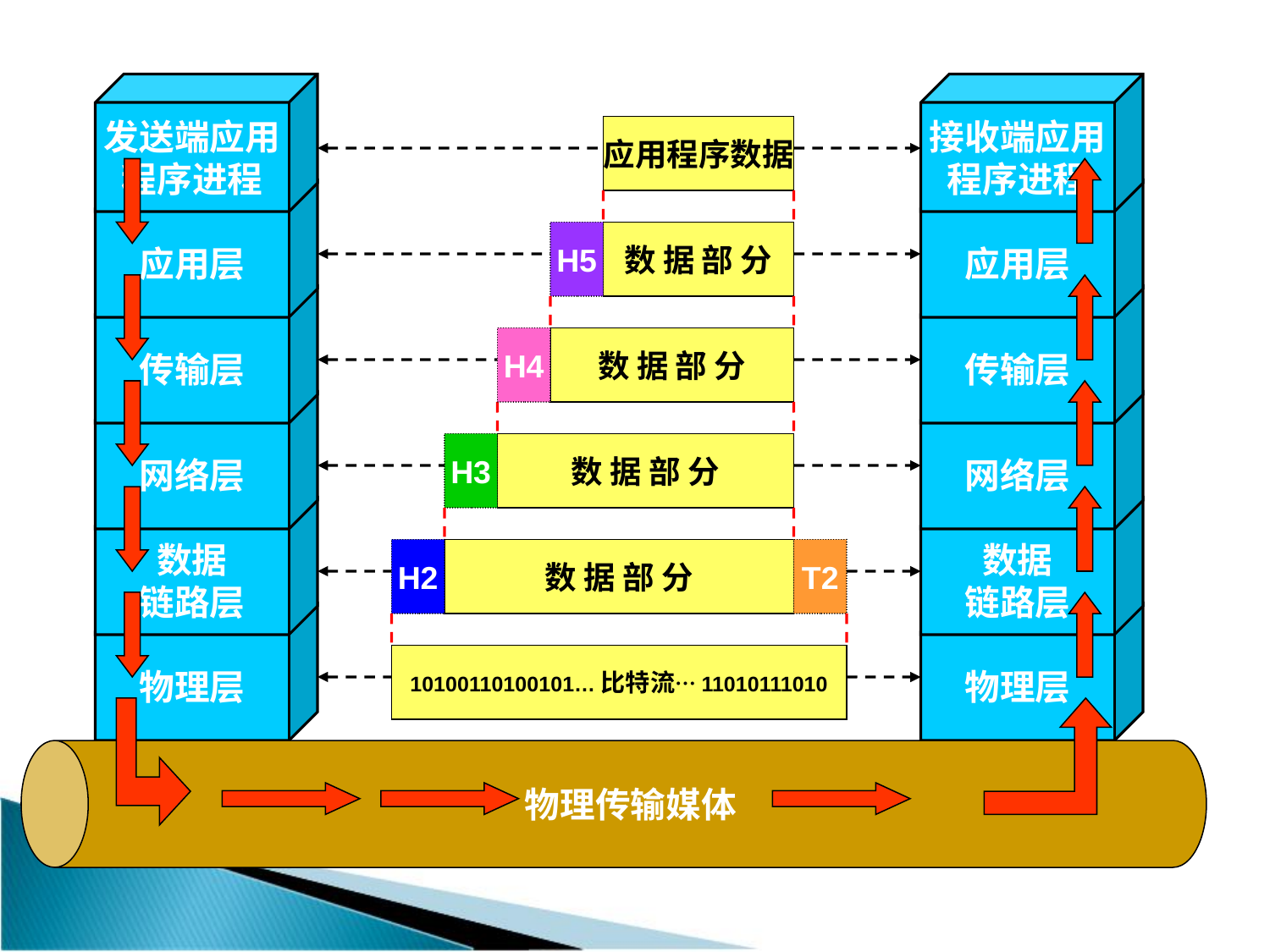

发送端应用
程序进程
接收端应用
程序进程
应用程序数据

应用层
应用层

物理传输媒体
H5
数 据 部 分

传输层
传输层

H4
数 据 部 分

网络层
网络层

H3
数 据 部 分

数据
链路层
数据
链路层

H2
数 据 部 分
T2

物理层
物理层

10100110100101…比特流…11010111010